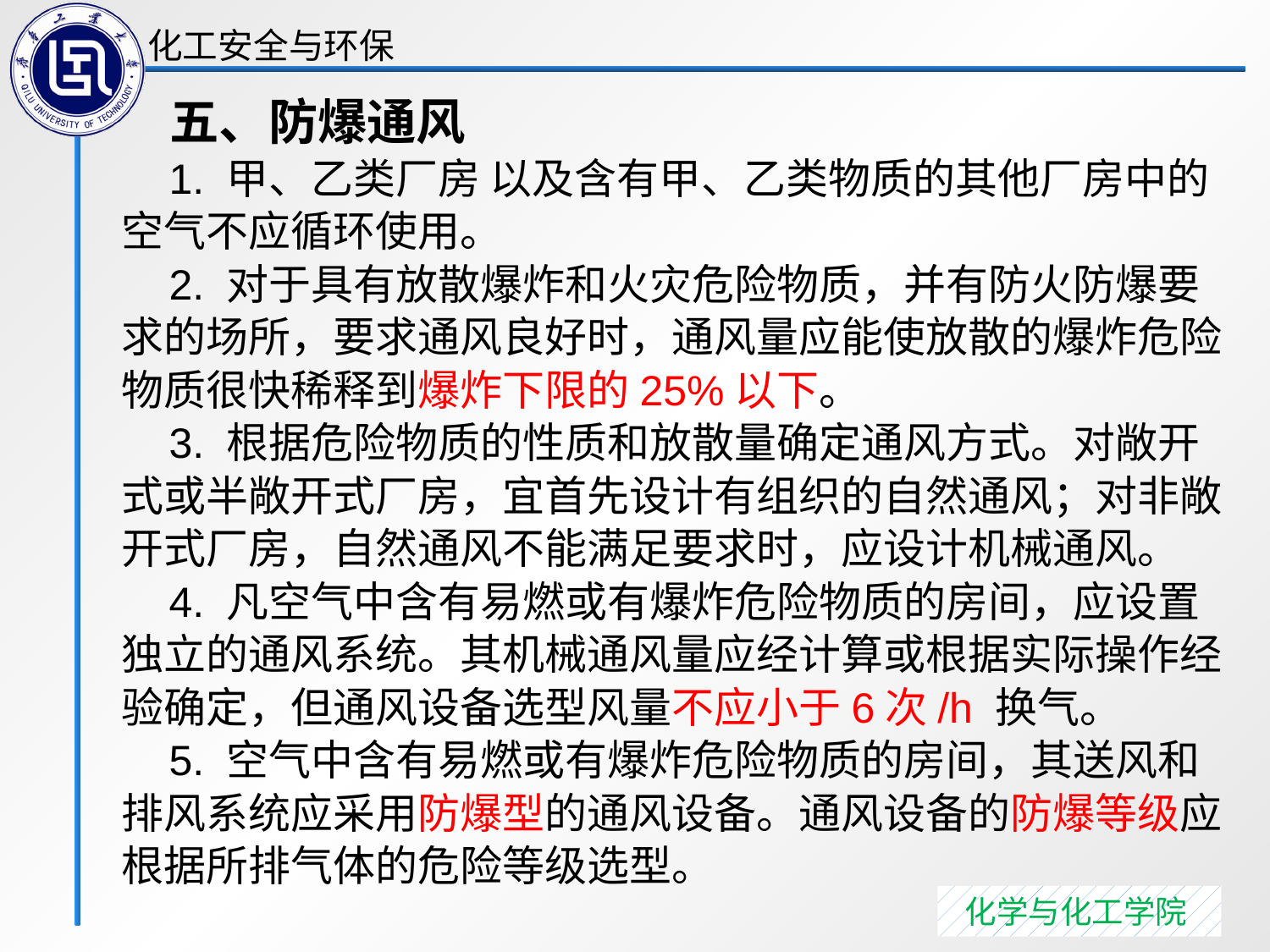

五、防爆通风
    1. 甲、乙类厂房 以及含有甲、乙类物质的其他厂房中的空气不应循环使用。
    2. 对于具有放散爆炸和火灾危险物质，并有防火防爆要求的场所，要求通风良好时，通风量应能使放散的爆炸危险物质很快稀释到爆炸下限的25%以下。
    3. 根据危险物质的性质和放散量确定通风方式。对敞开式或半敞开式厂房，宜首先设计有组织的自然通风；对非敞开式厂房，自然通风不能满足要求时，应设计机械通风。
    4. 凡空气中含有易燃或有爆炸危险物质的房间，应设置独立的通风系统。其机械通风量应经计算或根据实际操作经验确定，但通风设备选型风量不应小于6次/h 换气。
    5. 空气中含有易燃或有爆炸危险物质的房间，其送风和排风系统应采用防爆型的通风设备。通风设备的防爆等级应根据所排气体的危险等级选型。